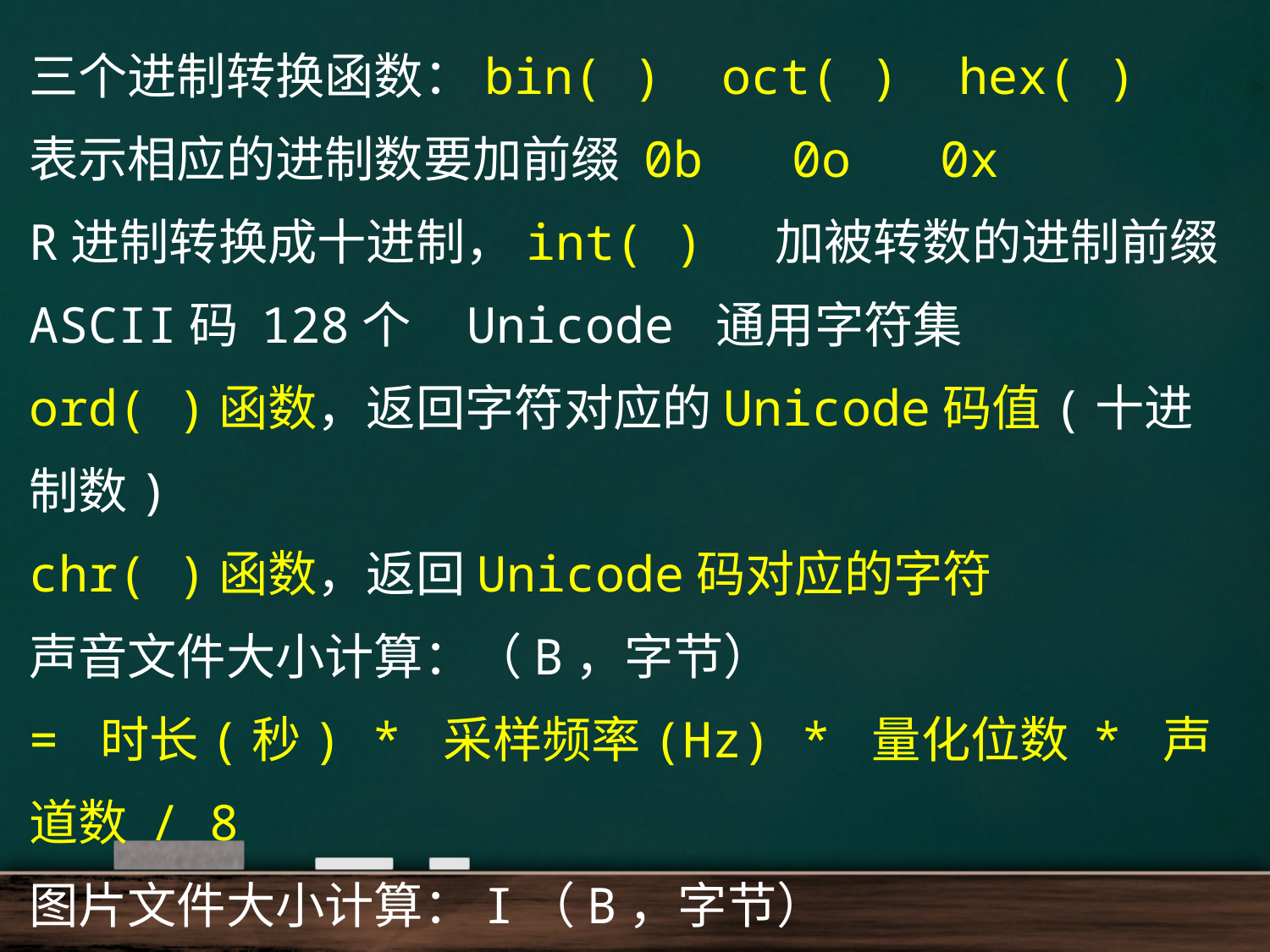

三个进制转换函数：bin( )  oct( )  hex( )
表示相应的进制数要加前缀 0b   0o   0x
R进制转换成十进制，int( )  加被转数的进制前缀
ASCII码 128个    Unicode 通用字符集
ord( )函数，返回字符对应的Unicode码值(十进制数)
chr( )函数，返回Unicode码对应的字符
声音文件大小计算：（B，字节）
= 时长(秒) * 采样频率(Hz) * 量化位数 * 声道数 / 8
图片文件大小计算：I（B，字节）
= 图像宽度* 图像高度* 色彩深度 / 8